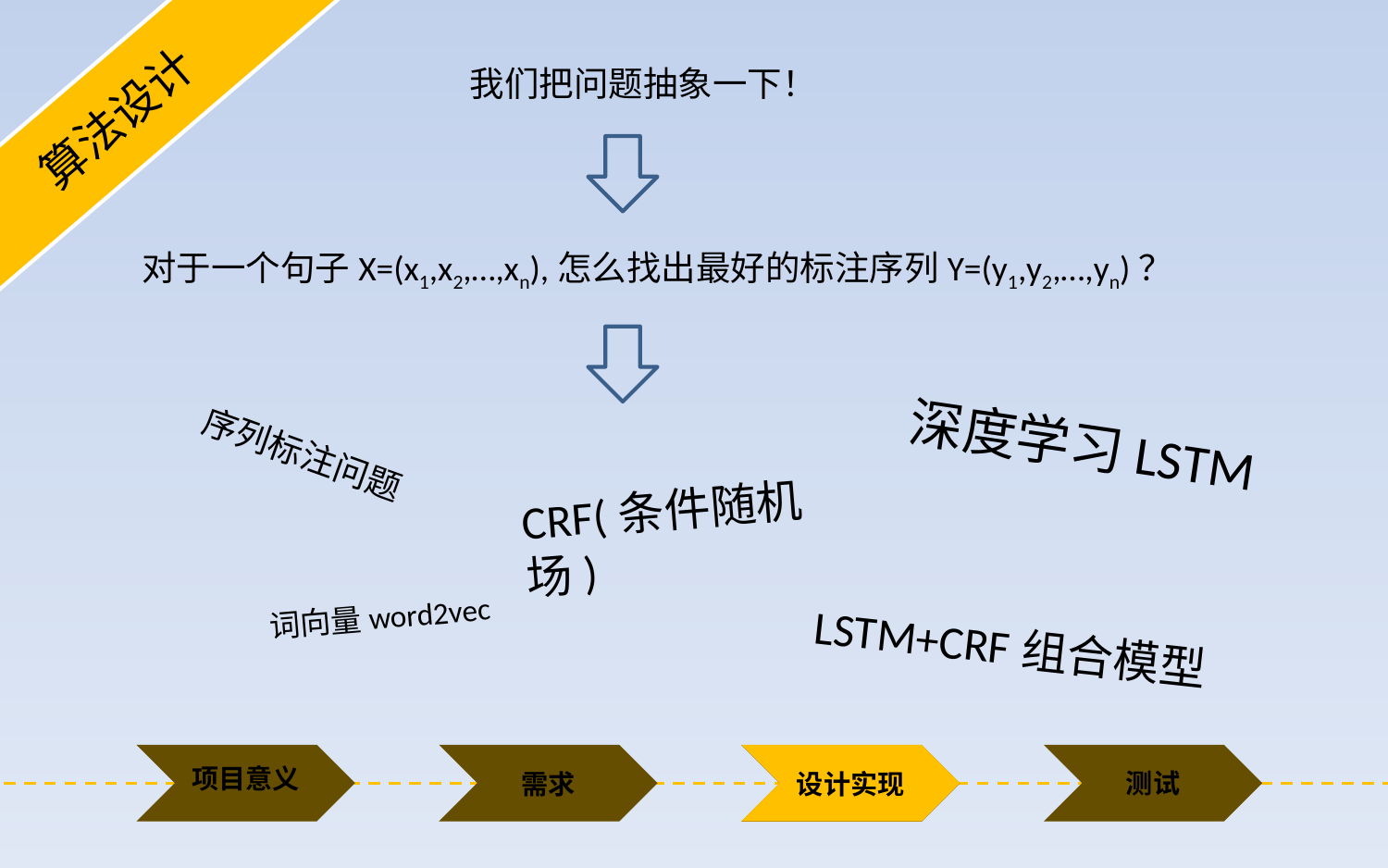

我们把问题抽象一下！
算法设计

对于一个句子X=(x1,x2,…,xn),怎么找出最好的标注序列Y=(y1,y2,…,yn)？

序列标注问题
深度学习LSTM
CRF(条件随机场)
词向量word2vec
LSTM+CRF组合模型

项目意义
测试
需求
设计实现